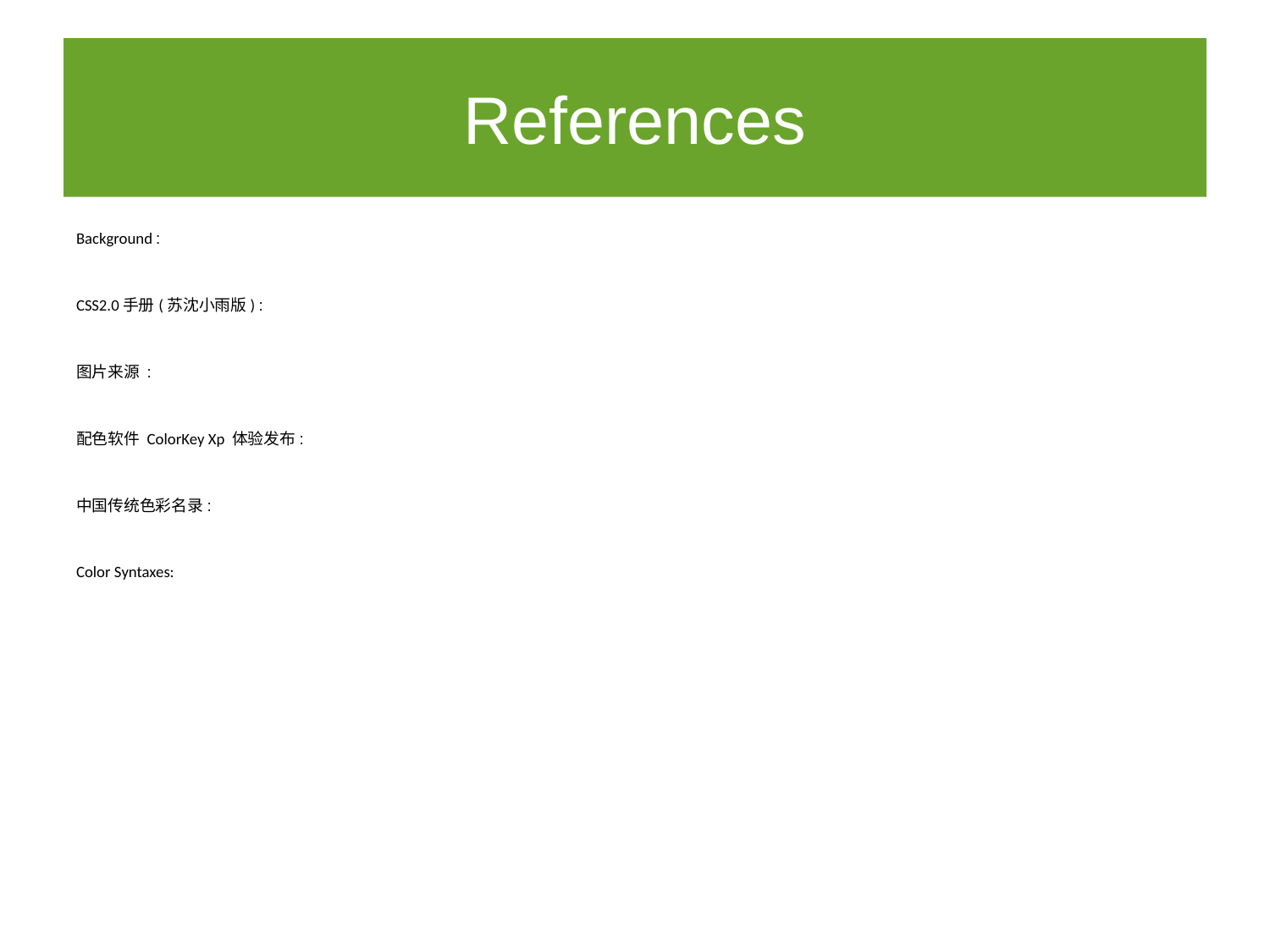

# References
Background :
https://developer.mozilla.org/zh-CN/docs/CSS/background

CSS2.0手册(苏沈小雨版) :
http://www.w3cn.org/resource/down/2004/73.html

图片来源 :
http://www.nipic.com/show/1/55/5171482k25dbbcd6.html

配色软件 ColorKey Xp 体验发布:
http://www.blueidea.com/download/product/2003/627_2.asp

中国传统色彩名录:
http://www.blueidea.com/design/doc/2003/1411.asp

Color Syntaxes:
http://www.w3.org/TR/SVG/types.html#ColorKeywords